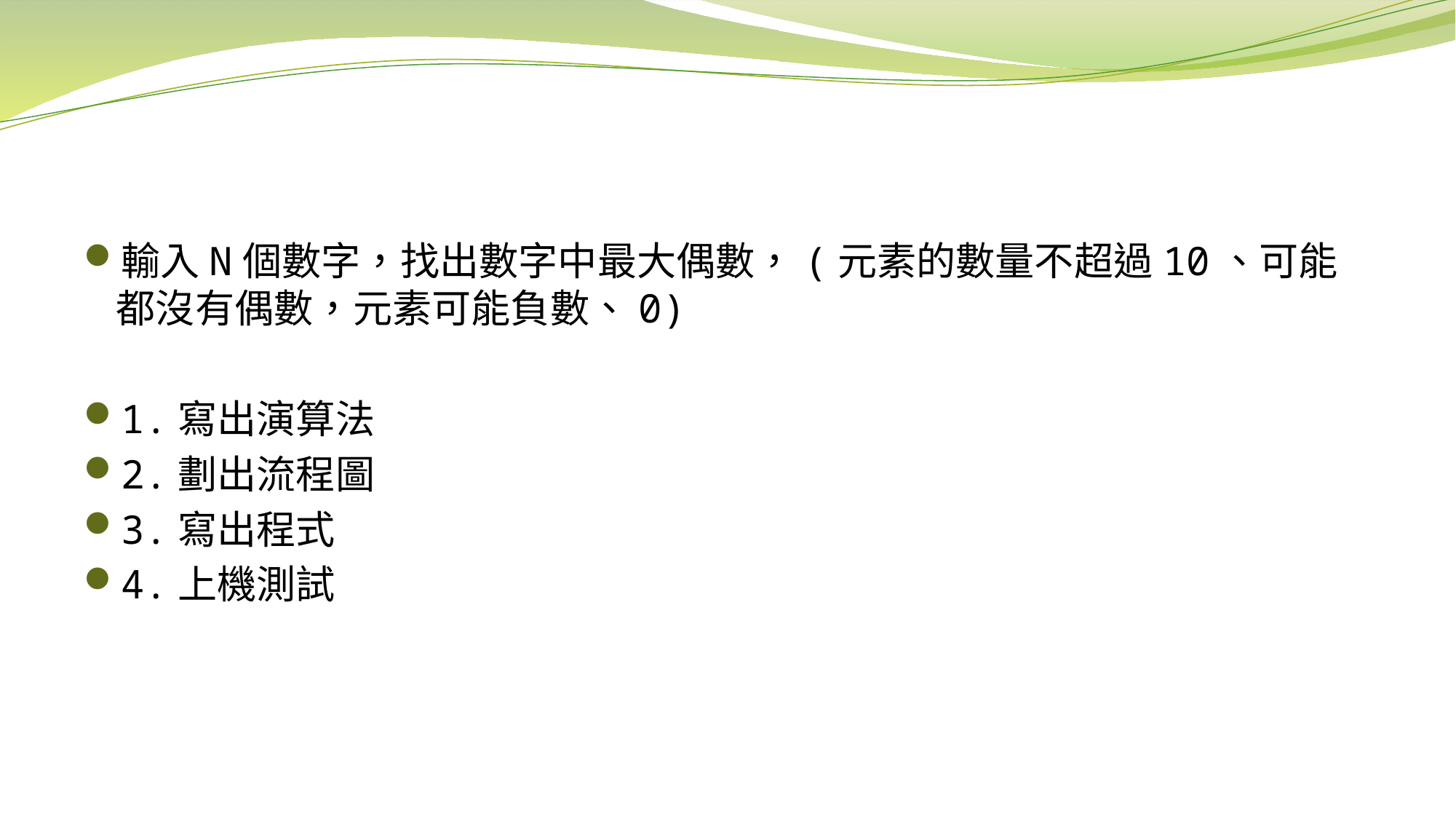

#
輸入N個數字，找出數字中最大偶數，(元素的數量不超過10、可能都沒有偶數，元素可能負數、0)

1.寫出演算法
2.劃出流程圖
3.寫出程式
4.上機測試